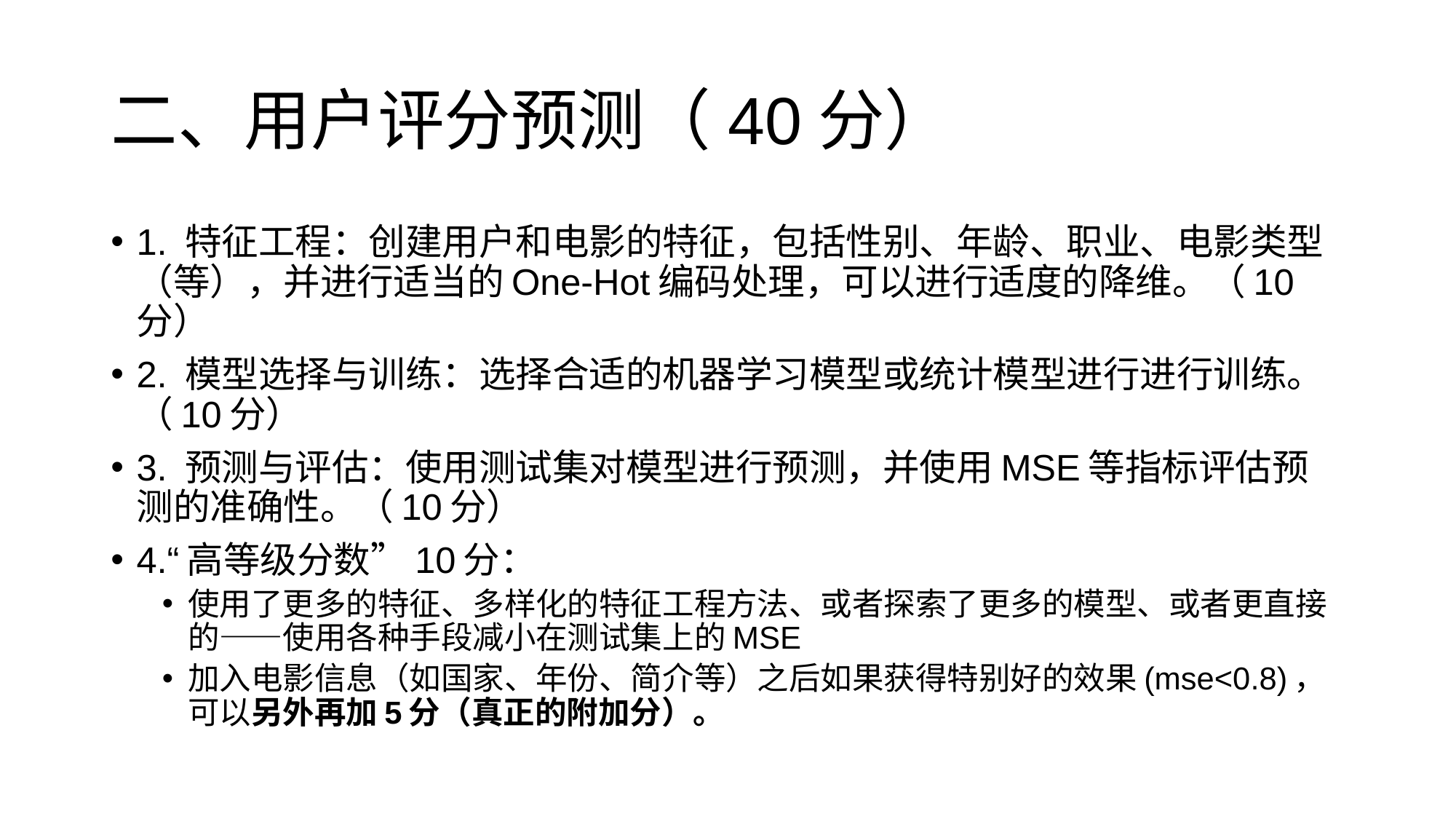

# 二、用户评分预测（40分）
1. 特征工程：创建用户和电影的特征，包括性别、年龄、职业、电影类型（等），并进行适当的One-Hot编码处理，可以进行适度的降维。（10分）
2. 模型选择与训练：选择合适的机器学习模型或统计模型进行进行训练。（10分）
3. 预测与评估：使用测试集对模型进行预测，并使用MSE等指标评估预测的准确性。（10分）
4.“高等级分数”10分：
使用了更多的特征、多样化的特征工程方法、或者探索了更多的模型、或者更直接的——使用各种手段减小在测试集上的MSE
加入电影信息（如国家、年份、简介等）之后如果获得特别好的效果(mse<0.8)，可以另外再加5分（真正的附加分）。